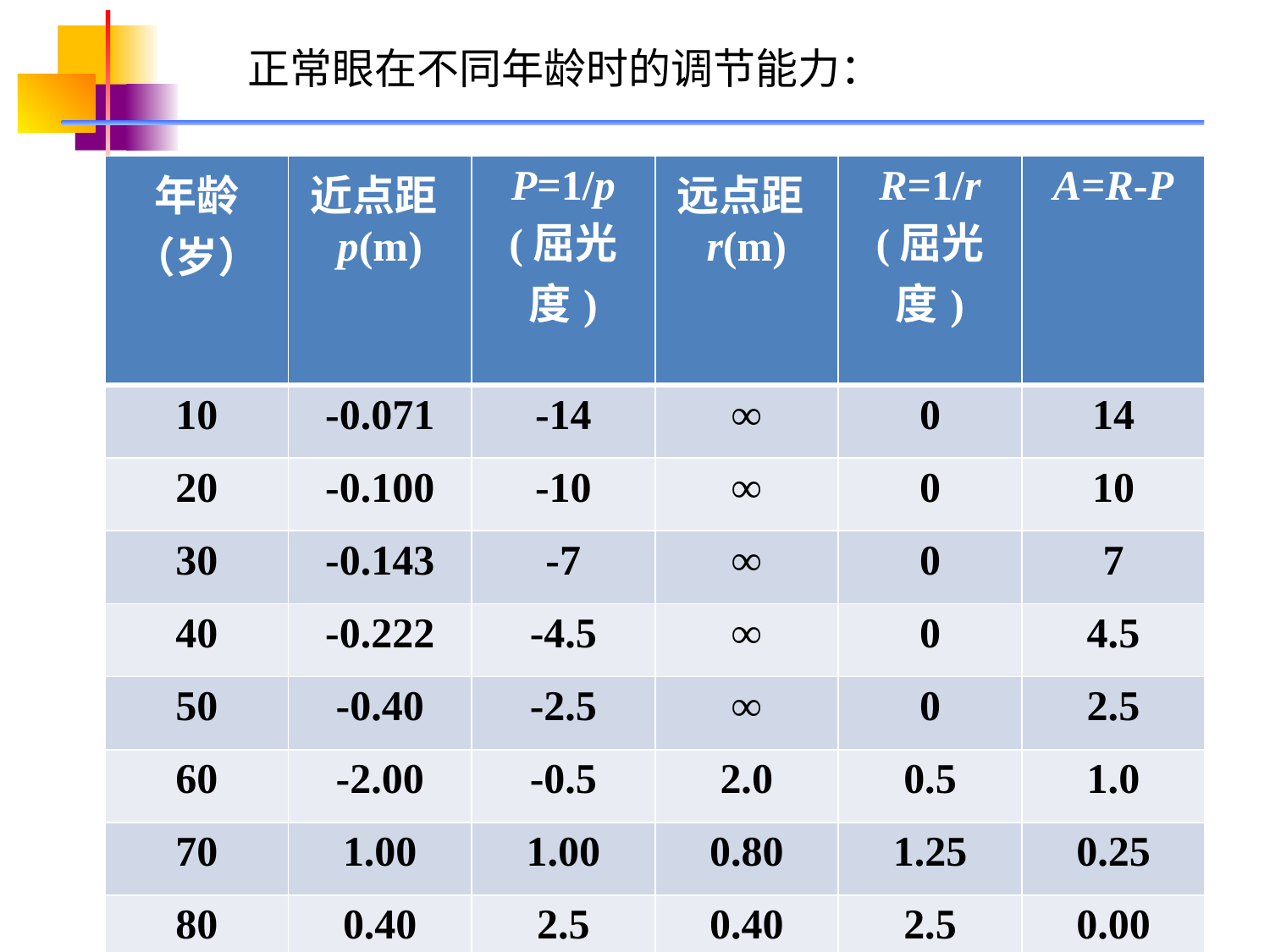

正常眼在不同年龄时的调节能力：
| 年龄 （岁） | 近点距p(m) | P=1/p (屈光度) | 远点距r(m) | R=1/r (屈光度) | A=R-P |
| --- | --- | --- | --- | --- | --- |
| 10 | -0.071 | -14 | ∞ | 0 | 14 |
| 20 | -0.100 | -10 | ∞ | 0 | 10 |
| 30 | -0.143 | -7 | ∞ | 0 | 7 |
| 40 | -0.222 | -4.5 | ∞ | 0 | 4.5 |
| 50 | -0.40 | -2.5 | ∞ | 0 | 2.5 |
| 60 | -2.00 | -0.5 | 2.0 | 0.5 | 1.0 |
| 70 | 1.00 | 1.00 | 0.80 | 1.25 | 0.25 |
| 80 | 0.40 | 2.5 | 0.40 | 2.5 | 0.00 |